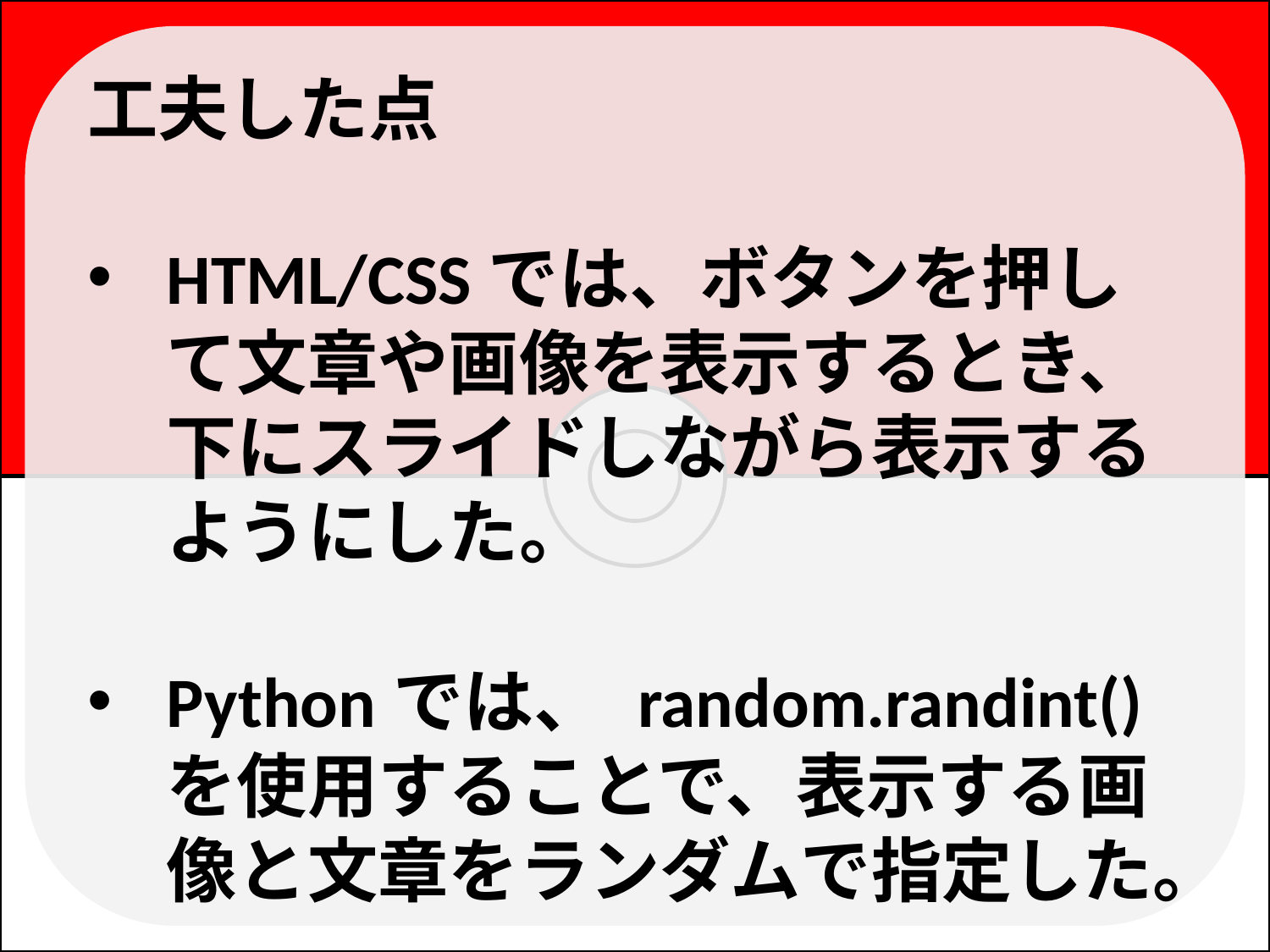

工夫した点

HTML/CSSでは、ボタンを押して文章や画像を表示するとき、下にスライドしながら表示するようにした。

Pythonでは、 random.randint()を使用することで、表示する画像と文章をランダムで指定した。